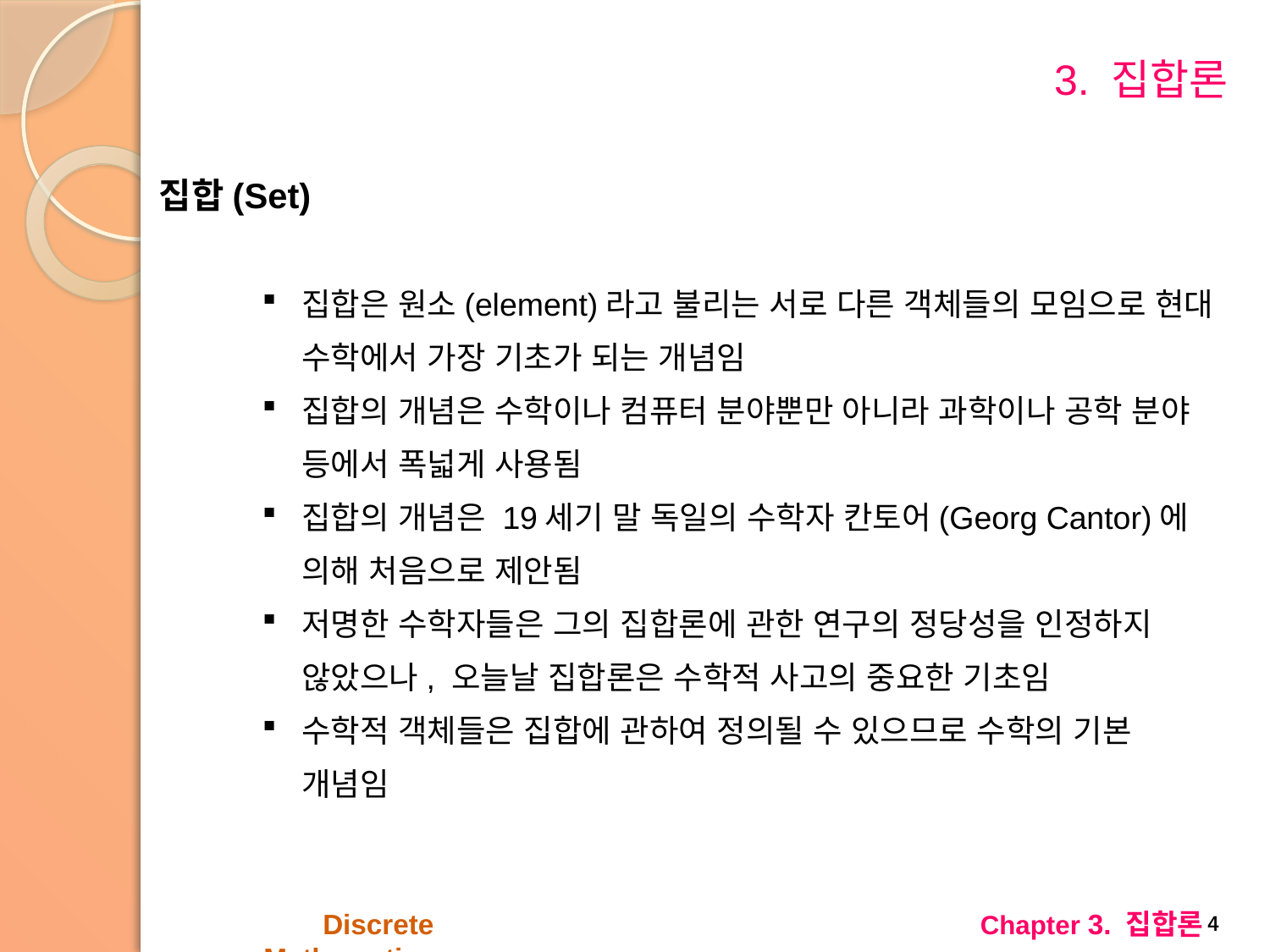

# 3. 집합론
집합(Set)

집합은 원소(element)라고 불리는 서로 다른 객체들의 모임으로 현대 수학에서 가장 기초가 되는 개념임
집합의 개념은 수학이나 컴퓨터 분야뿐만 아니라 과학이나 공학 분야 등에서 폭넓게 사용됨
집합의 개념은 19세기 말 독일의 수학자 칸토어(Georg Cantor)에 의해 처음으로 제안됨
저명한 수학자들은 그의 집합론에 관한 연구의 정당성을 인정하지 않았으나, 오늘날 집합론은 수학적 사고의 중요한 기초임
수학적 객체들은 집합에 관하여 정의될 수 있으므로 수학의 기본 개념임
Discrete Mathematics
Chapter 3. 집합론
4